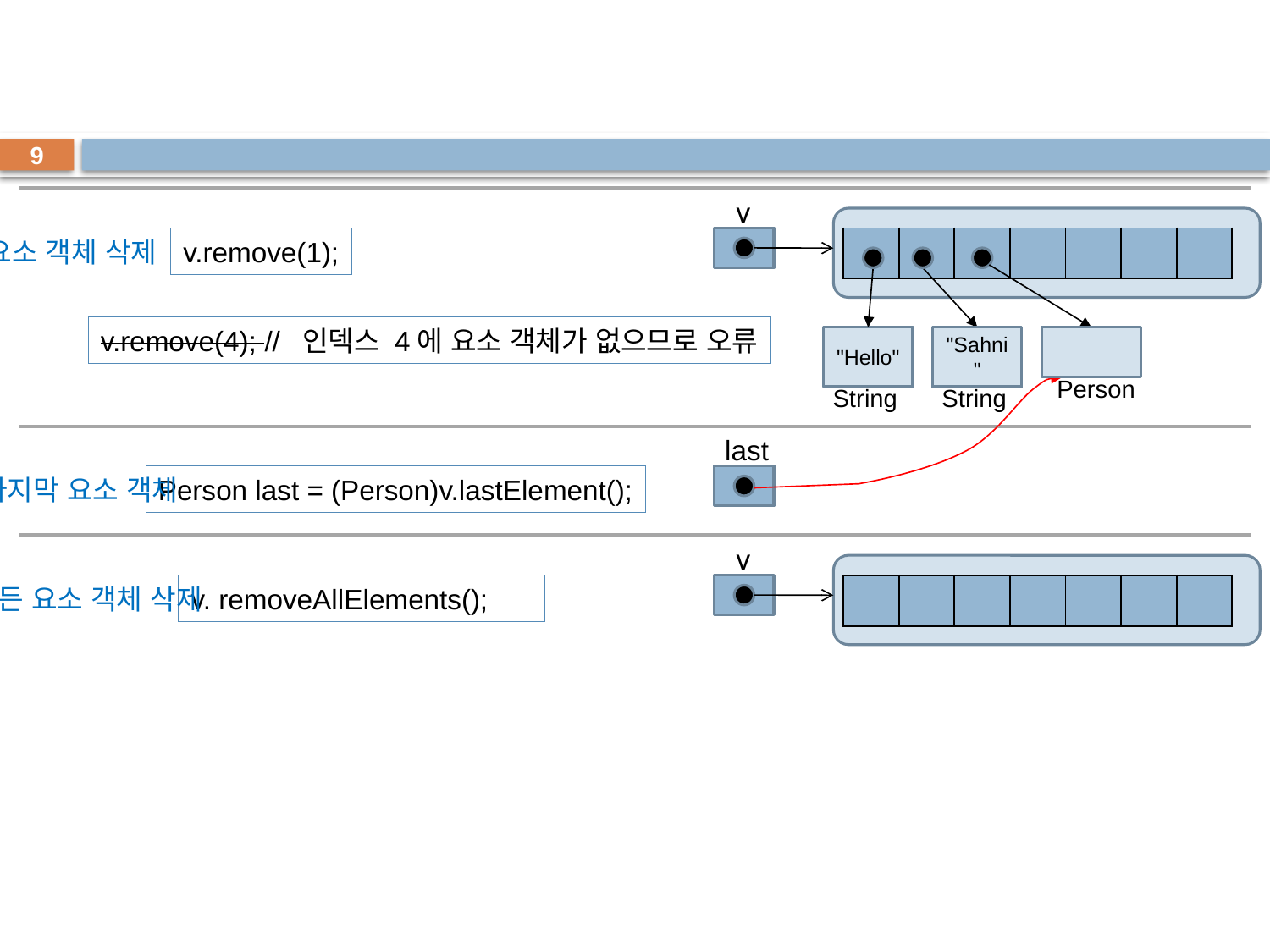

#
9
v

요소 객체 삭제
v.remove(1);

|  |  |  |  |  |  |  |
| --- | --- | --- | --- | --- | --- | --- |

v.remove(4); //  인덱스 4에 요소 객체가 없으므로 오류
"Hello"
"Sahni"

Person

String
String
last
마지막 요소 객체
Person last = (Person)v.lastElement();

v

모든 요소 객체 삭제
v. removeAllElements();

|  |  |  |  |  |  |  |
| --- | --- | --- | --- | --- | --- | --- |